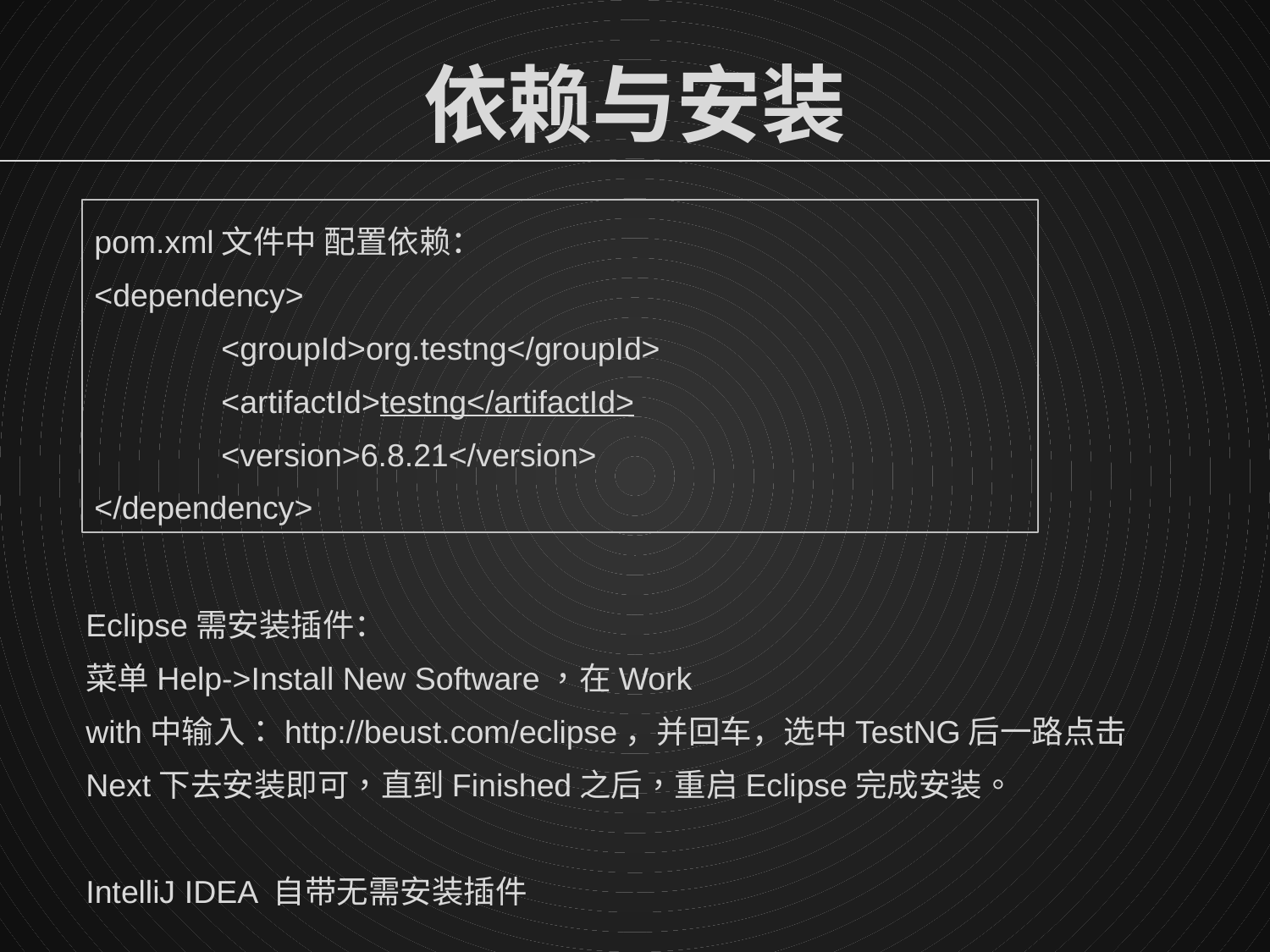

依赖与安装
pom.xml文件中 配置依赖：
<dependency>
	<groupId>org.testng</groupId>
	<artifactId>testng</artifactId>
	<version>6.8.21</version>
</dependency>
Eclipse需安装插件：
菜单Help->Install New Software，在Work with中输入：http://beust.com/eclipse，并回车，选中TestNG后一路点击Next下去安装即可，直到Finished之后，重启Eclipse完成安装。

IntelliJ IDEA 自带无需安装插件